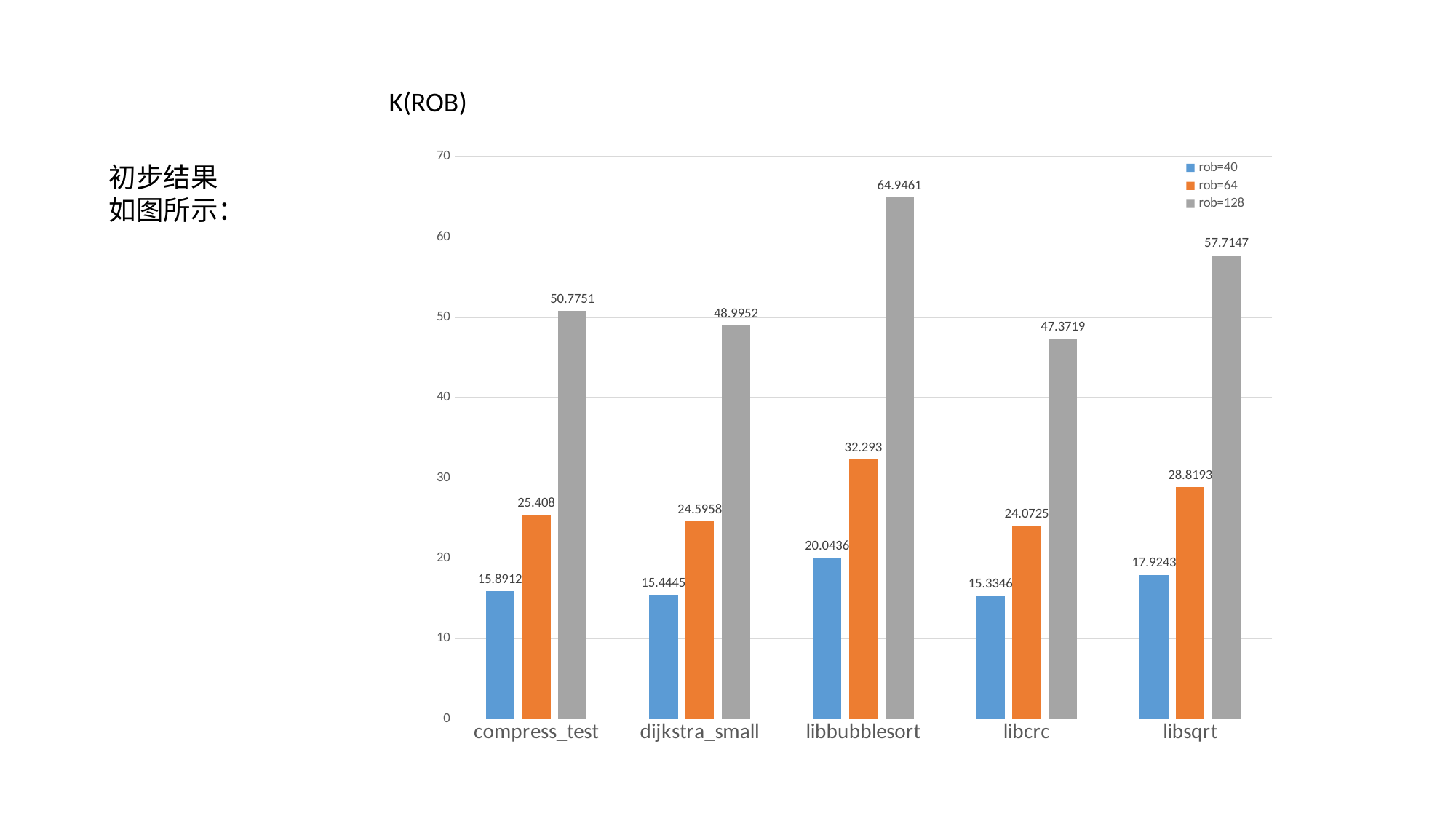

K(ROB)

### Chart

| Category | rob=40 | rob=64 | rob=128 |
|---|---|---|---|
| compress_test | 15.8912 | 25.408 | 50.7751 |
| dijkstra_small | 15.4445 | 24.5958 | 48.9952 |
| libbubblesort | 20.0436 | 32.293 | 64.9461 |
| libcrc | 15.3346 | 24.0725 | 47.3719 |
| libsqrt | 17.9243 | 28.8193 | 57.7147 |
初步结果如图所示：